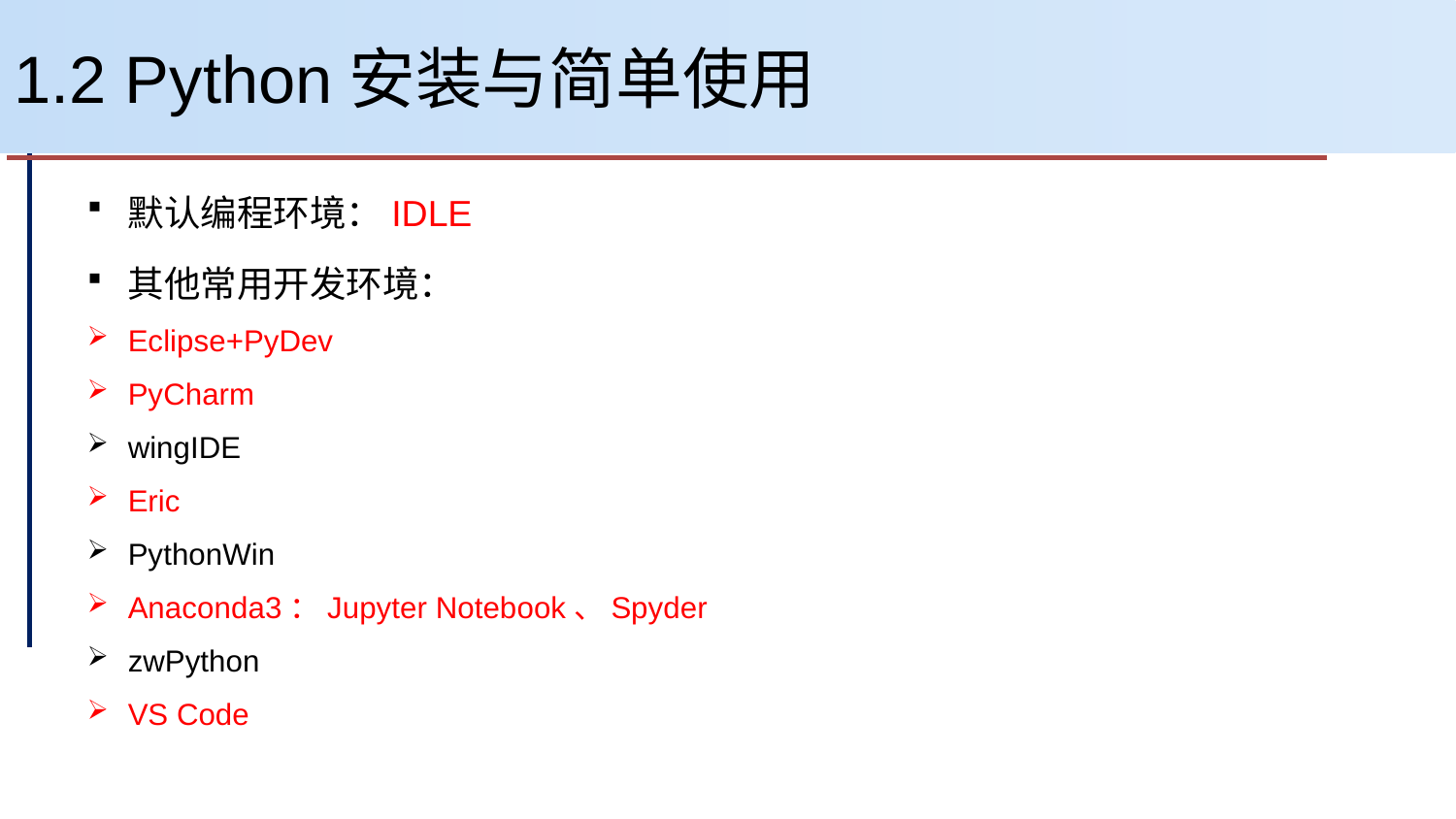

# 1.2 Python安装与简单使用
默认编程环境：IDLE
其他常用开发环境：
Eclipse+PyDev
PyCharm
wingIDE
Eric
PythonWin
Anaconda3：Jupyter Notebook、Spyder
zwPython
VS Code